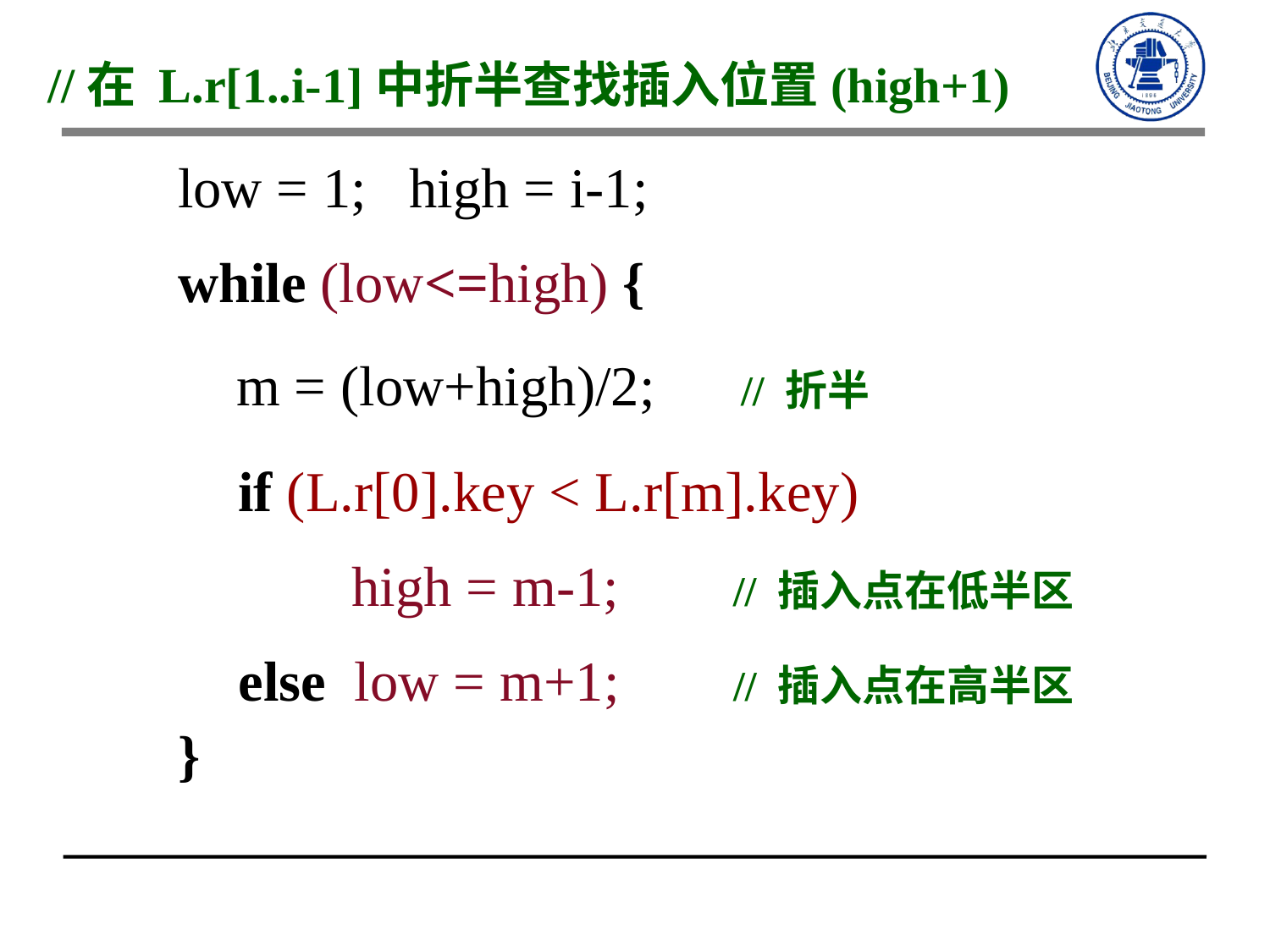

//在 L.r[1..i-1]中折半查找插入位置(high+1)
low = 1;   high = i-1;
while (low<=high) {

}
m = (low+high)/2;      // 折半
if (L.r[0].key < L.r[m].key)
        high = m-1;        // 插入点在低半区
else  low = m+1;        // 插入点在高半区